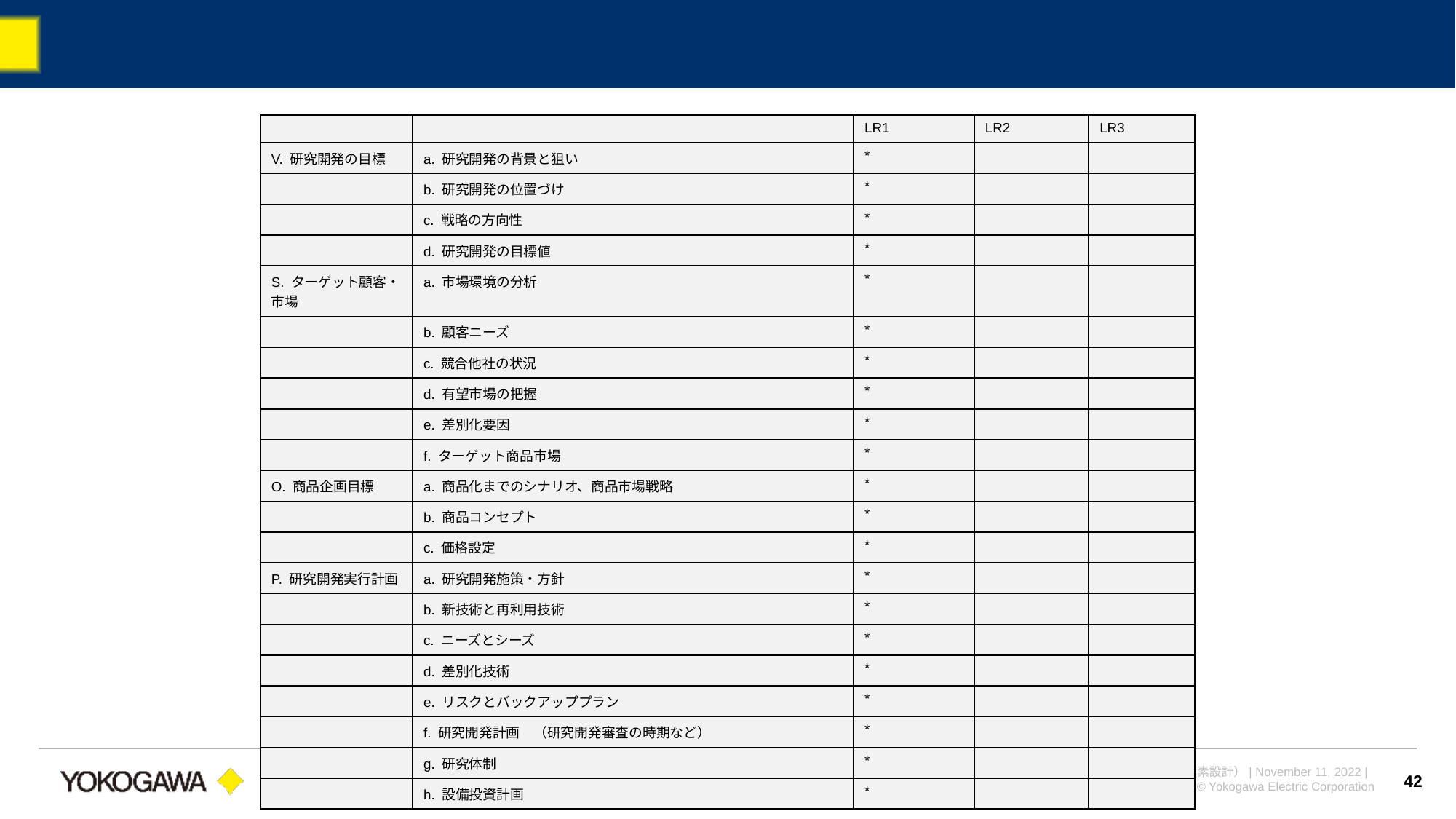

#
|  |  | LR1 | LR2 | LR3 |
| --- | --- | --- | --- | --- |
| V. 研究開発の目標 | a. 研究開発の背景と狙い | \* |  |  |
|  | b. 研究開発の位置づけ | \* |  |  |
|  | c. 戦略の方向性 | \* |  |  |
|  | d. 研究開発の目標値 | \* |  |  |
| S. ターゲット顧客・市場 | a. 市場環境の分析 | \* |  |  |
|  | b. 顧客ニーズ | \* |  |  |
|  | c. 競合他社の状況 | \* |  |  |
|  | d. 有望市場の把握 | \* |  |  |
|  | e. 差別化要因 | \* |  |  |
|  | f. ターゲット商品市場 | \* |  |  |
| O. 商品企画目標 | a. 商品化までのシナリオ、商品市場戦略 | \* |  |  |
|  | b. 商品コンセプト | \* |  |  |
|  | c. 価格設定 | \* |  |  |
| P. 研究開発実行計画 | a. 研究開発施策・方針 | \* |  |  |
|  | b. 新技術と再利用技術 | \* |  |  |
|  | c. ニーズとシーズ | \* |  |  |
|  | d. 差別化技術 | \* |  |  |
|  | e. リスクとバックアッププラン | \* |  |  |
|  | f. 研究開発計画　（研究開発審査の時期など） | \* |  |  |
|  | g. 研究体制 | \* |  |  |
|  | h. 設備投資計画 | \* |  |  |
Confidential
42